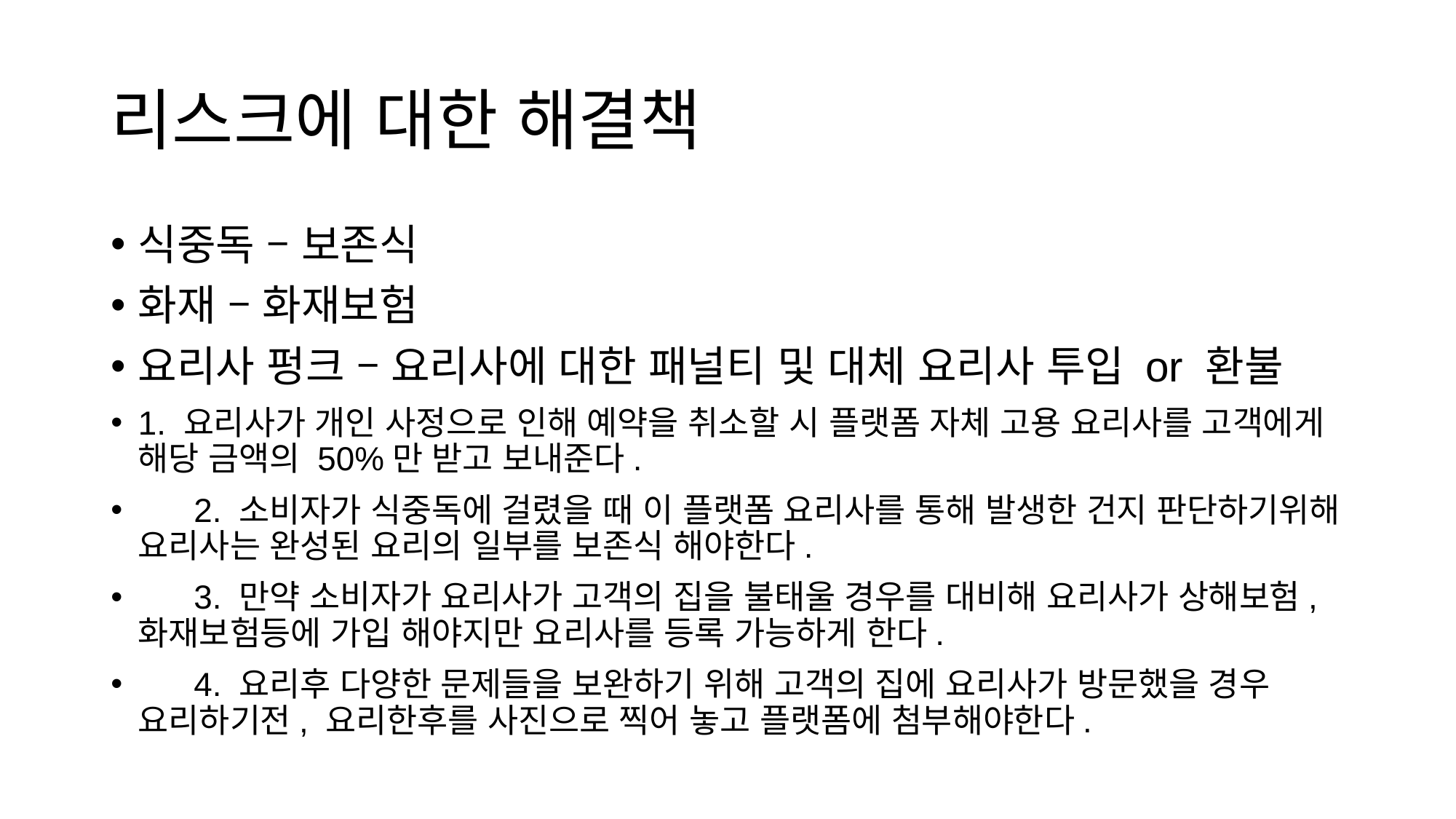

# 리스크에 대한 해결책
식중독 – 보존식
화재 – 화재보험
요리사 펑크 – 요리사에 대한 패널티 및 대체 요리사 투입 or 환불
1. 요리사가 개인 사정으로 인해 예약을 취소할 시 플랫폼 자체 고용 요리사를 고객에게 해당 금액의 50%만 받고 보내준다.
      2. 소비자가 식중독에 걸렸을 때 이 플랫폼 요리사를 통해 발생한 건지 판단하기위해 요리사는 완성된 요리의 일부를 보존식 해야한다.
      3. 만약 소비자가 요리사가 고객의 집을 불태울 경우를 대비해 요리사가 상해보험, 화재보험등에 가입 해야지만 요리사를 등록 가능하게 한다.
      4. 요리후 다양한 문제들을 보완하기 위해 고객의 집에 요리사가 방문했을 경우 요리하기전, 요리한후를 사진으로 찍어 놓고 플랫폼에 첨부해야한다.